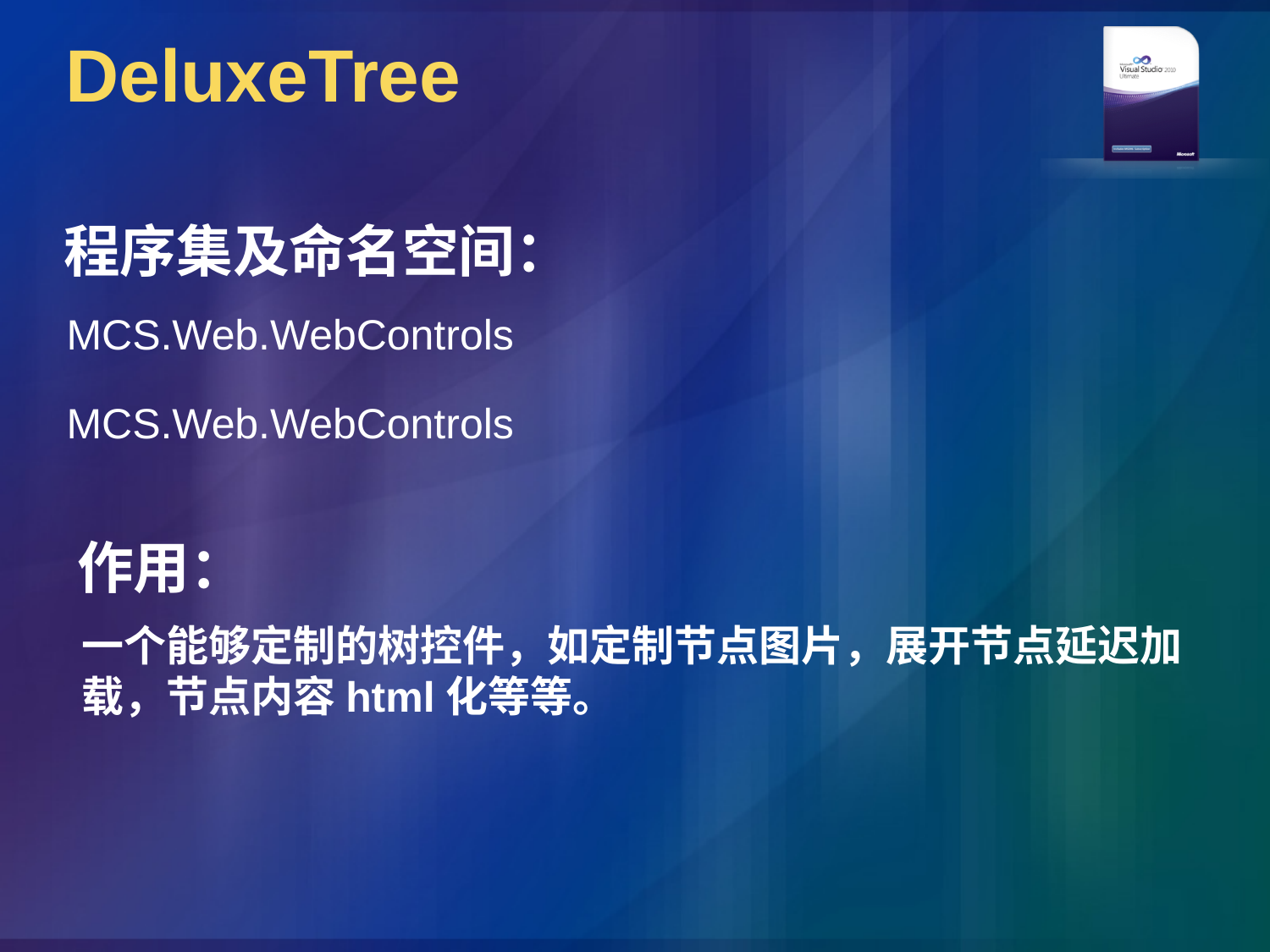

# DeluxeTree
程序集及命名空间：
MCS.Web.WebControls
MCS.Web.WebControls
作用：
一个能够定制的树控件，如定制节点图片，展开节点延迟加载，节点内容html化等等。